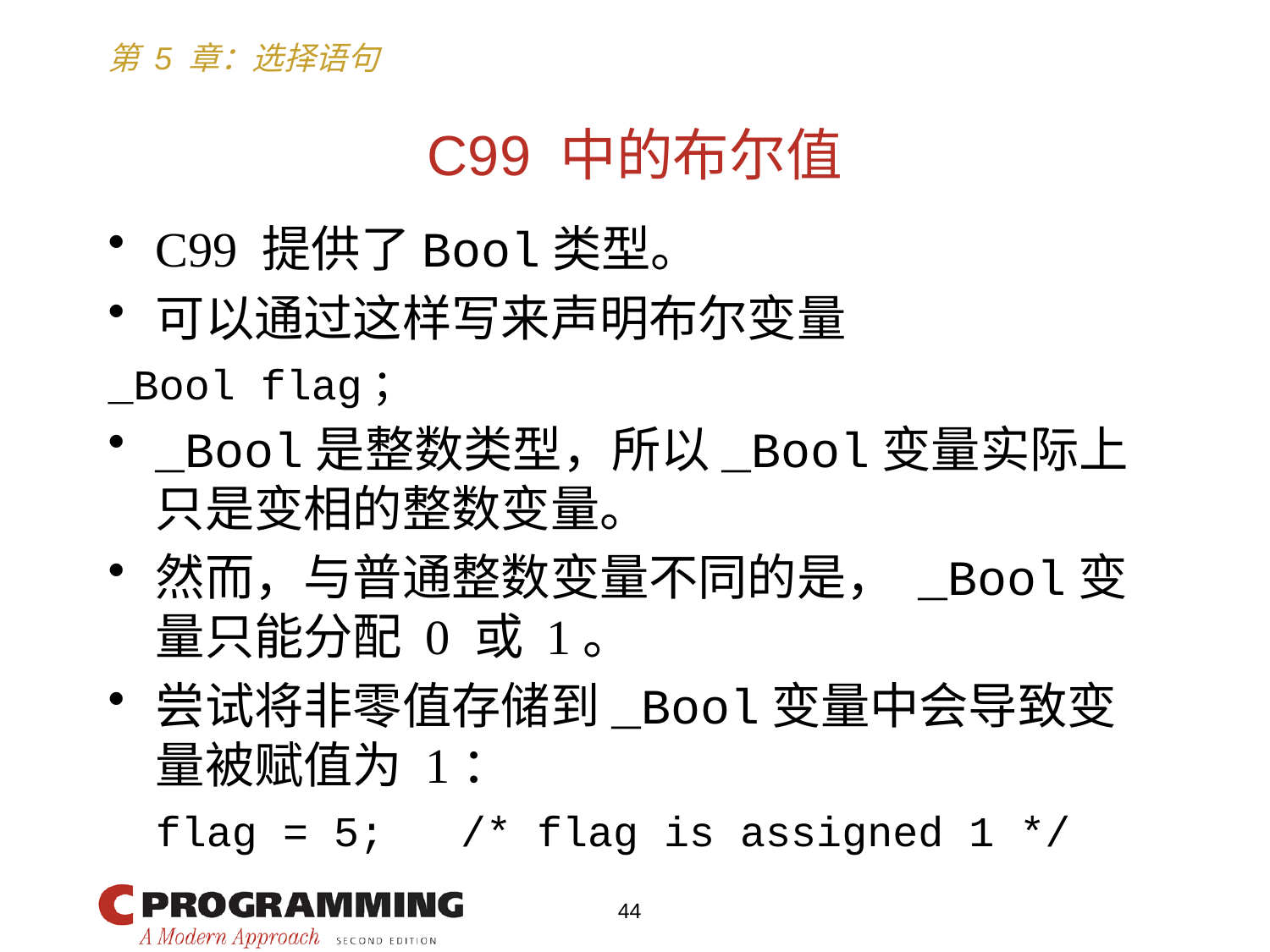

# C99 中的布尔值
C99 提供了Bool类型。
可以通过这样写来声明布尔变量
_Bool flag；
_Bool是整数类型，所以_Bool变量实际上只是变相的整数变量。
然而，与普通整数变量不同的是， _Bool变量只能分配 0 或 1。
尝试将非零值存储到_Bool变量中会导致变量被赋值为 1：
	flag = 5;   /* flag is assigned 1 */
44